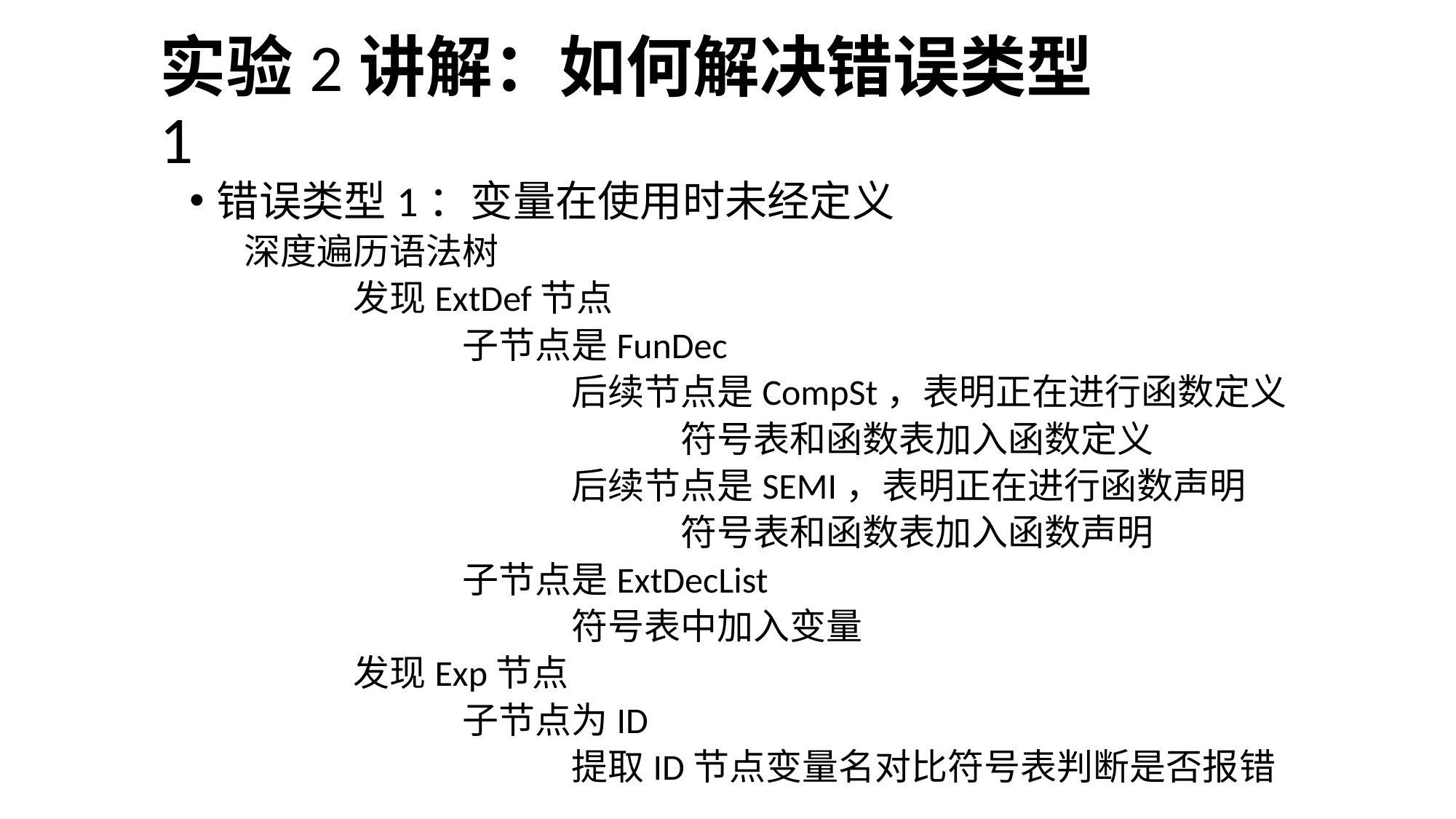

# 实验2讲解：如何解决错误类型1
错误类型1：变量在使用时未经定义
深度遍历语法树
	发现ExtDef节点
		子节点是FunDec
			后续节点是CompSt，表明正在进行函数定义
				符号表和函数表加入函数定义
			后续节点是SEMI，表明正在进行函数声明
				符号表和函数表加入函数声明
		子节点是ExtDecList
			符号表中加入变量
	发现Exp节点
		子节点为ID
			提取ID节点变量名对比符号表判断是否报错